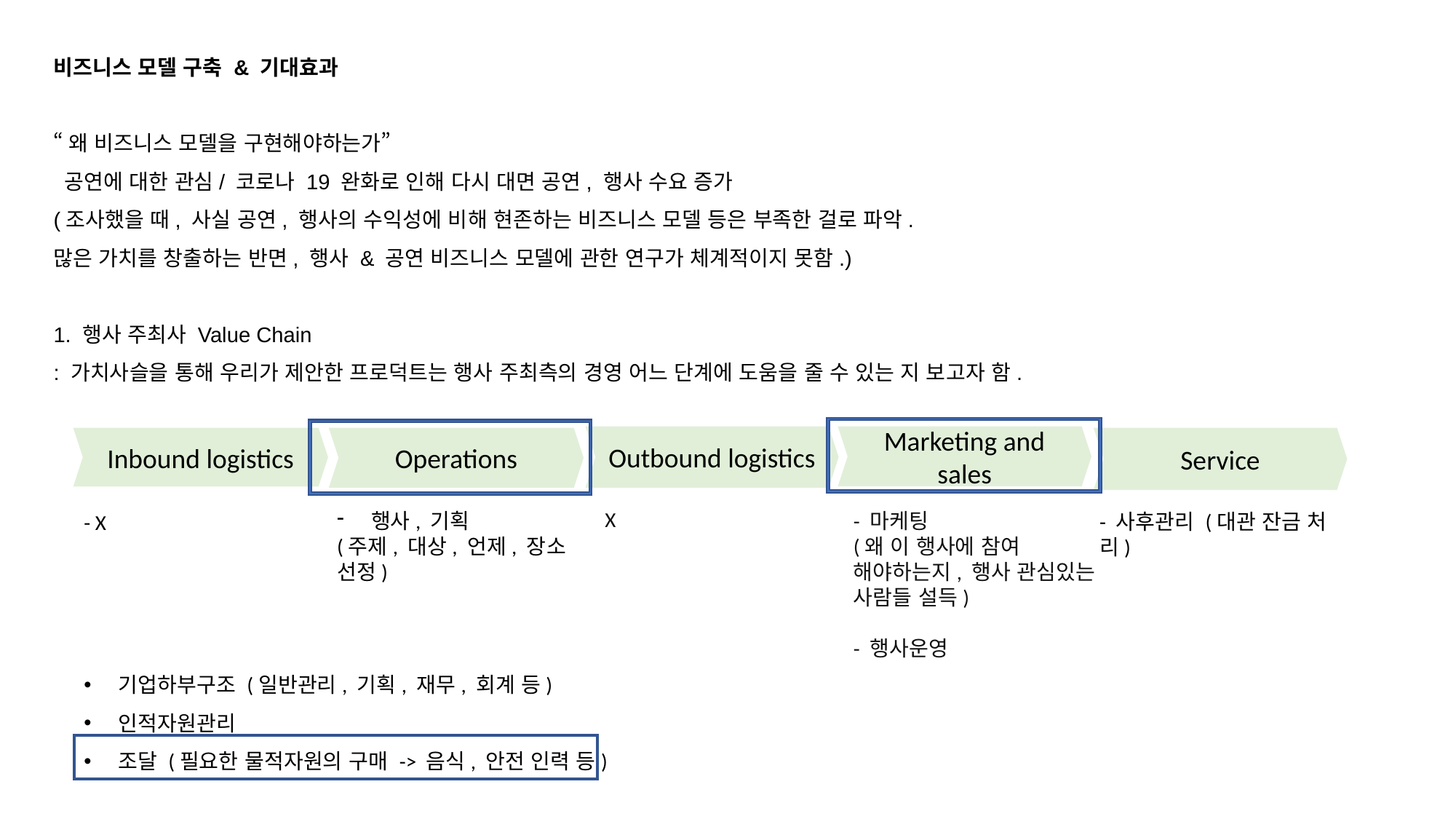

비즈니스 모델 구축 & 기대효과

“왜 비즈니스 모델을 구현해야하는가”
 공연에 대한 관심/ 코로나 19 완화로 인해 다시 대면 공연, 행사 수요 증가
(조사했을 때, 사실 공연, 행사의 수익성에 비해 현존하는 비즈니스 모델 등은 부족한 걸로 파악.
많은 가치를 창출하는 반면, 행사 & 공연 비즈니스 모델에 관한 연구가 체계적이지 못함.)

1. 행사 주최사 Value Chain
: 가치사슬을 통해 우리가 제안한 프로덕트는 행사 주최측의 경영 어느 단계에 도움을 줄 수 있는 지 보고자 함.

Marketing and sales
Outbound logistics
Inbound logistics
Operations
Service
 X
- 마케팅
(왜 이 행사에 참여 해야하는지, 행사 관심있는 사람들 설득)

- 행사운영
행사, 기획
(주제, 대상, 언제, 장소
선정)
- 사후관리 (대관 잔금 처리)
- X
기업하부구조 (일반관리, 기획, 재무, 회계 등)
인적자원관리
조달 (필요한 물적자원의 구매 -> 음식, 안전 인력 등)